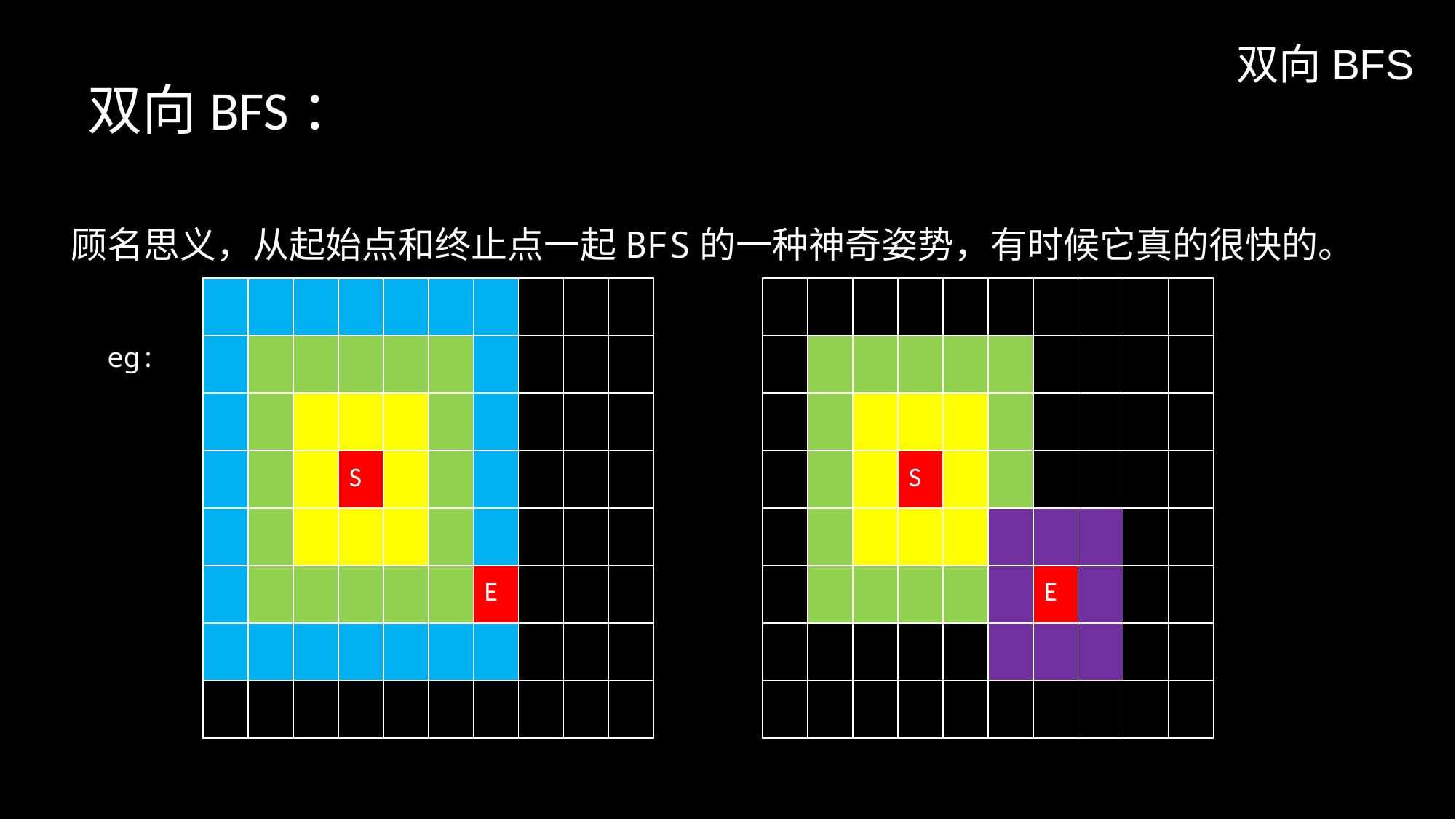

双向BFS
双向BFS：
顾名思义，从起始点和终止点一起BFS的一种神奇姿势，有时候它真的很快的。
|  |  |  |  |  |  |  |  |  |  |
| --- | --- | --- | --- | --- | --- | --- | --- | --- | --- |
|  |  |  |  |  |  |  |  |  |  |
|  |  |  |  |  |  |  |  |  |  |
|  |  |  | S |  |  |  |  |  |  |
|  |  |  |  |  |  |  |  |  |  |
|  |  |  |  |  |  | E |  |  |  |
|  |  |  |  |  |  |  |  |  |  |
|  |  |  |  |  |  |  |  |  |  |
|  |  |  |  |  |  |  |  |  |  |
| --- | --- | --- | --- | --- | --- | --- | --- | --- | --- |
|  |  |  |  |  |  |  |  |  |  |
|  |  |  |  |  |  |  |  |  |  |
|  |  |  | S |  |  |  |  |  |  |
|  |  |  |  |  |  |  |  |  |  |
|  |  |  |  |  |  | E |  |  |  |
|  |  |  |  |  |  |  |  |  |  |
|  |  |  |  |  |  |  |  |  |  |
eg: